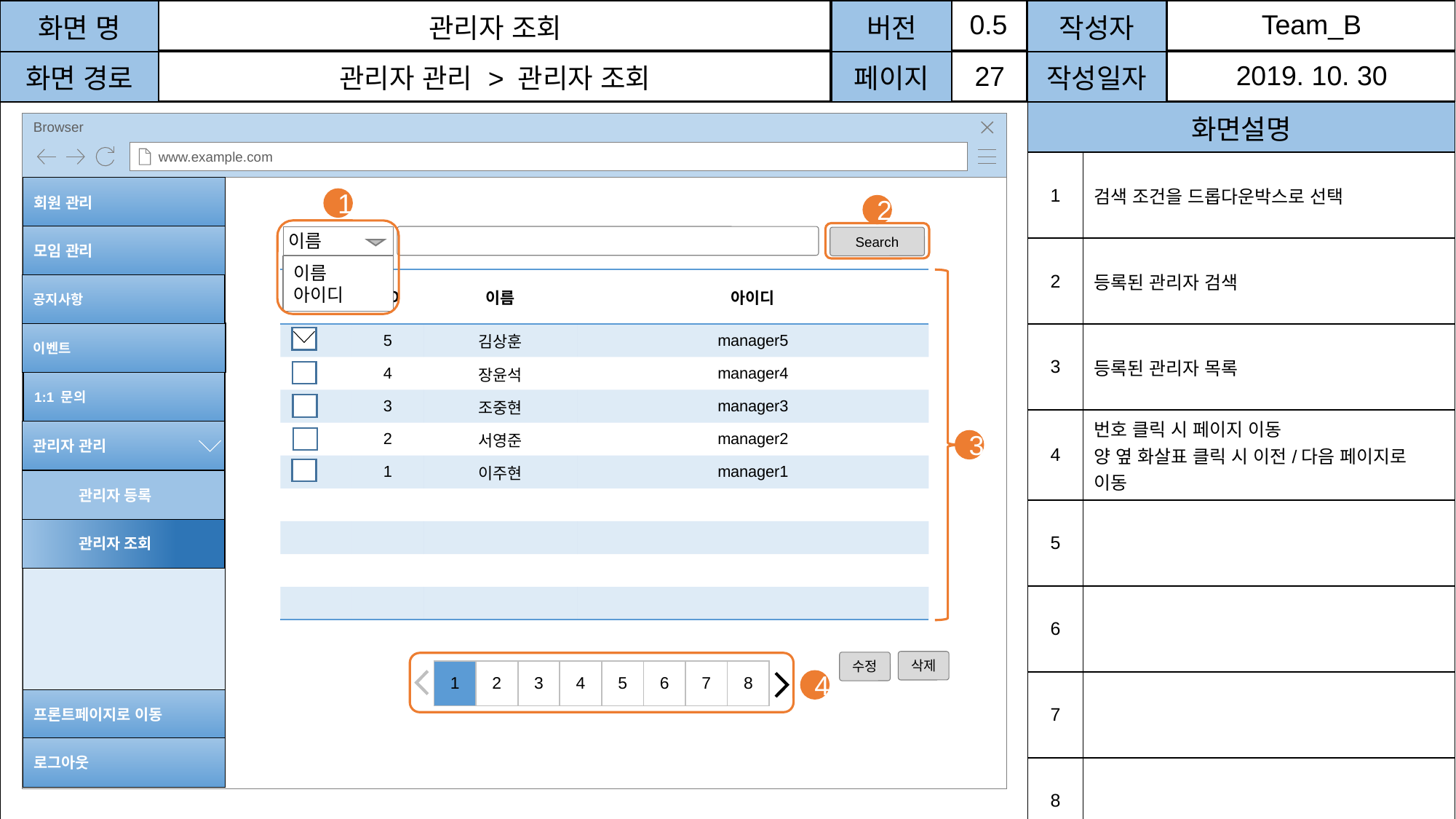

| 화면 명 | 관리자 조회 | 버전 |  | 작성자 |  |  |
| --- | --- | --- | --- | --- | --- | --- |
| 화면 경로 | 관리자 관리 > 관리자 조회 | 페이지 | 27 | 작성일자 |  |  |
|  |  |  |  | 화면설명 |  |  |
|  |  |  |  | 1 | 검색 조건을 드롭다운박스로 선택 |  |
|  |  |  |  | 2 | 등록된 관리자 검색 |  |
|  |  |  |  | 3 | 등록된 관리자 목록 |  |
|  |  |  |  | 4 | 번호 클릭 시 페이지 이동 양 옆 화살표 클릭 시 이전/다음 페이지로 이동 |  |
|  |  |  |  | 5 |  |  |
|  |  |  |  | 6 |  |  |
|  |  |  |  | 7 |  |  |
|  |  |  |  | 8 |  |  |
Browser

www.example.com

회원 관리

프론트페이지로 이동
로그아웃
모임 관리
공지사항
이벤트
관리자 관리

관리자 등록
관리자 조회

1:1 문의

1
2

Search
이름

이름
아이디
|  | NO | 이름 | 아이디 |
| --- | --- | --- | --- |
|  | 5 | 김상훈 | manager5 |
|  | 4 | 장윤석 | manager4 |
|  | 3 | 조중현 | manager3 |
|  | 2 | 서영준 | manager2 |
|  | 1 | 이주현 | manager1 |
|  |  |  |  |
|  |  |  |  |
|  |  |  |  |
|  |  |  |  |

3

삭제
수정

| 1 | 2 | 3 | 4 | 5 | 6 | 7 | 8 |
| --- | --- | --- | --- | --- | --- | --- | --- |
4